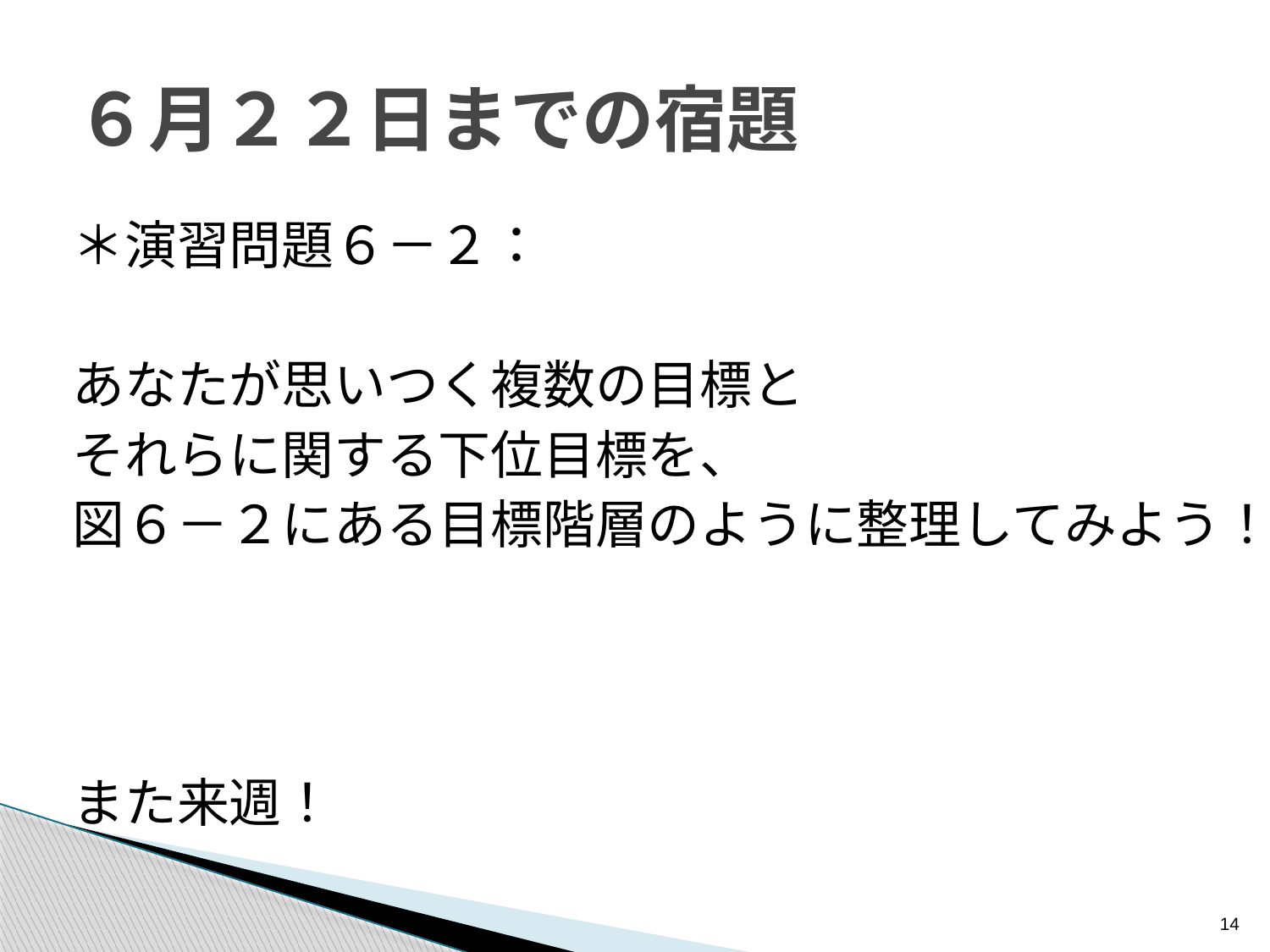

# ６月２２日までの宿題
＊演習問題６－２：

あなたが思いつく複数の目標と
それらに関する下位目標を、
図６－２にある目標階層のように整理してみよう！

						また来週！

14